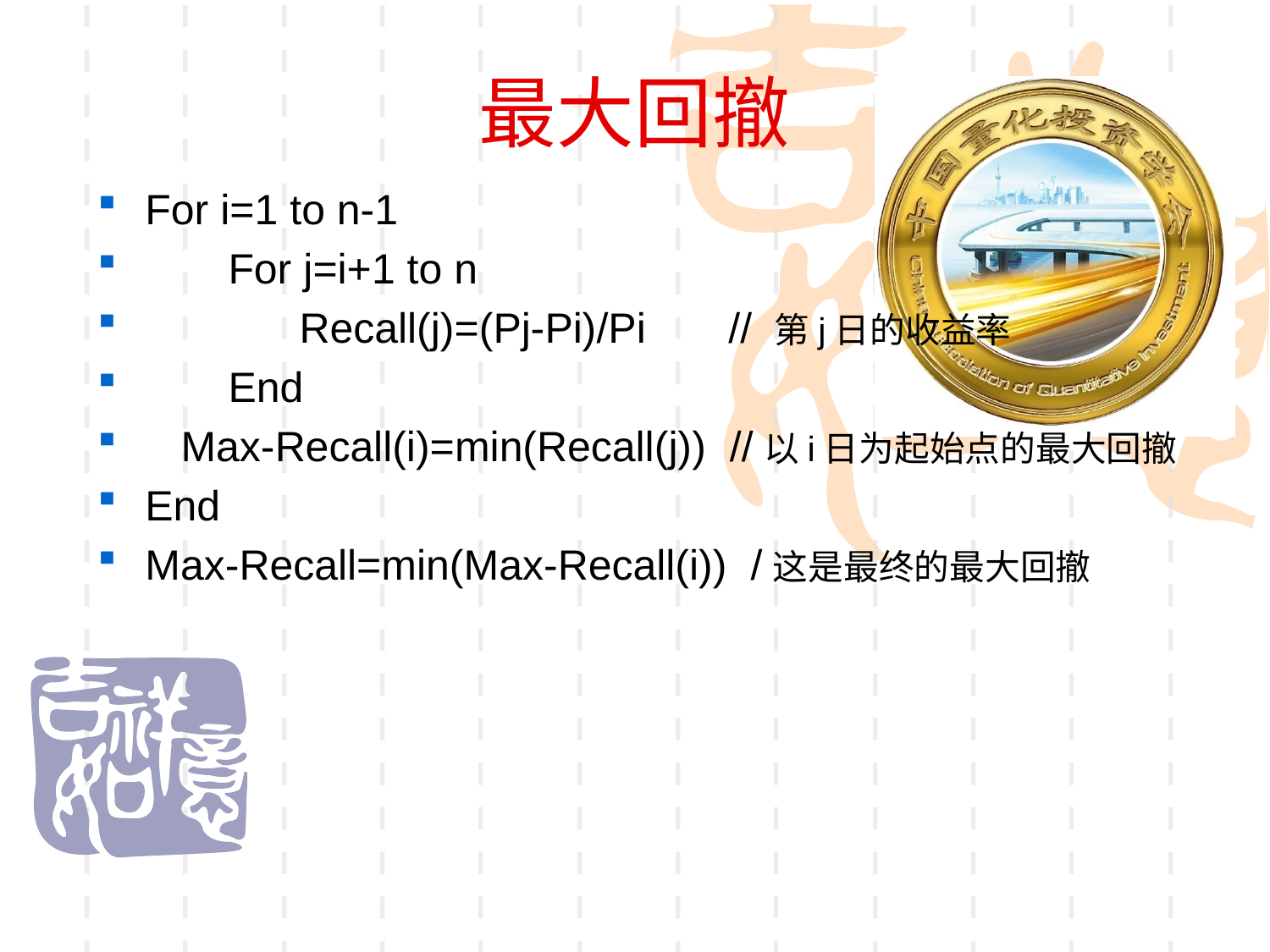

最大回撤
For i=1 to n-1
       For j=i+1 to n
             Recall(j)=(Pj-Pi)/Pi       // 第j日的收益率
       End
   Max-Recall(i)=min(Recall(j))  //以i日为起始点的最大回撤
End
Max-Recall=min(Max-Recall(i))  /这是最终的最大回撤